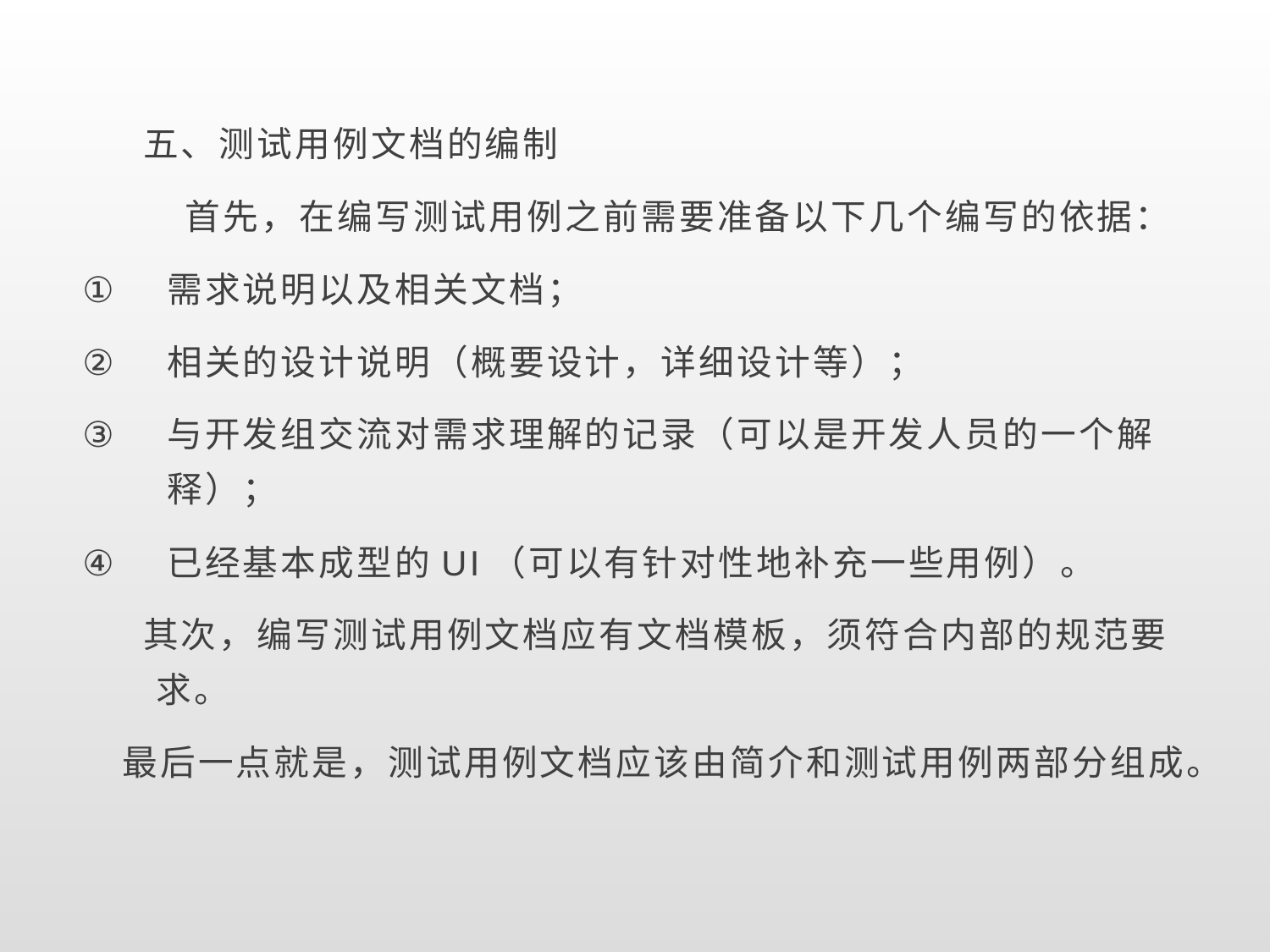

五、测试用例文档的编制
         首先，在编写测试用例之前需要准备以下几个编写的依据：
需求说明以及相关文档；
相关的设计说明（概要设计，详细设计等）；
与开发组交流对需求理解的记录（可以是开发人员的一个解释）；
已经基本成型的UI（可以有针对性地补充一些用例）。
     其次，编写测试用例文档应有文档模板，须符合内部的规范要求。
   最后一点就是，测试用例文档应该由简介和测试用例两部分组成。